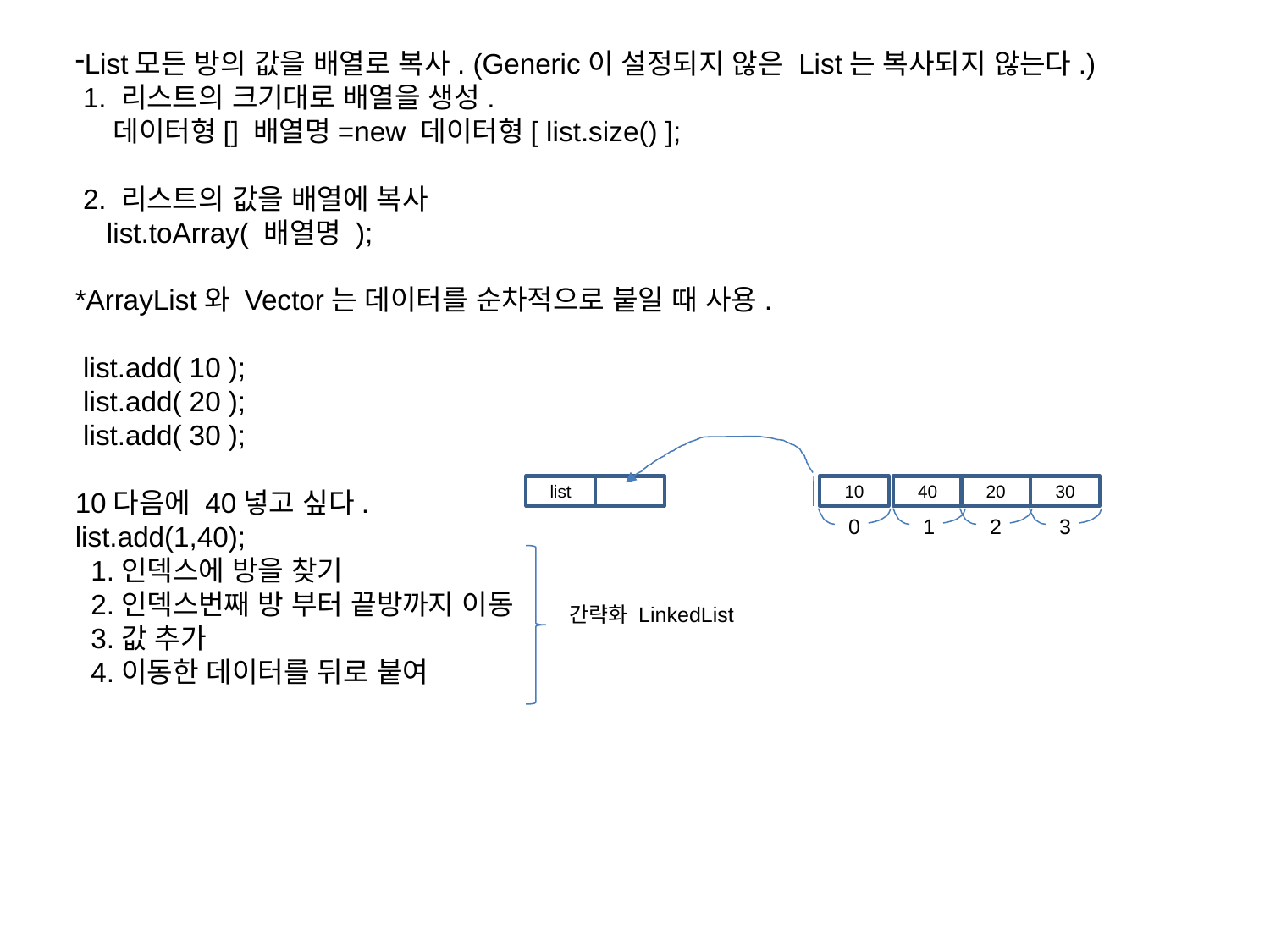

List모든 방의 값을 배열로 복사. (Generic이 설정되지 않은 List는 복사되지 않는다.)
 1. 리스트의 크기대로 배열을 생성.
    데이터형[] 배열명=new 데이터형[ list.size() ];

 2. 리스트의 값을 배열에 복사
    list.toArray( 배열명 );

*ArrayList와 Vector는 데이터를 순차적으로 붙일 때 사용.

 list.add( 10 );
 list.add( 20 );
 list.add( 30 );

10다음에 40넣고 싶다.
list.add(1,40);
  1.인덱스에 방을 찾기
  2.인덱스번째 방 부터 끝방까지 이동
  3.값 추가
  4.이동한 데이터를 뒤로 붙여

list

10
40
20
30
0
1
2
3

간략화 LinkedList